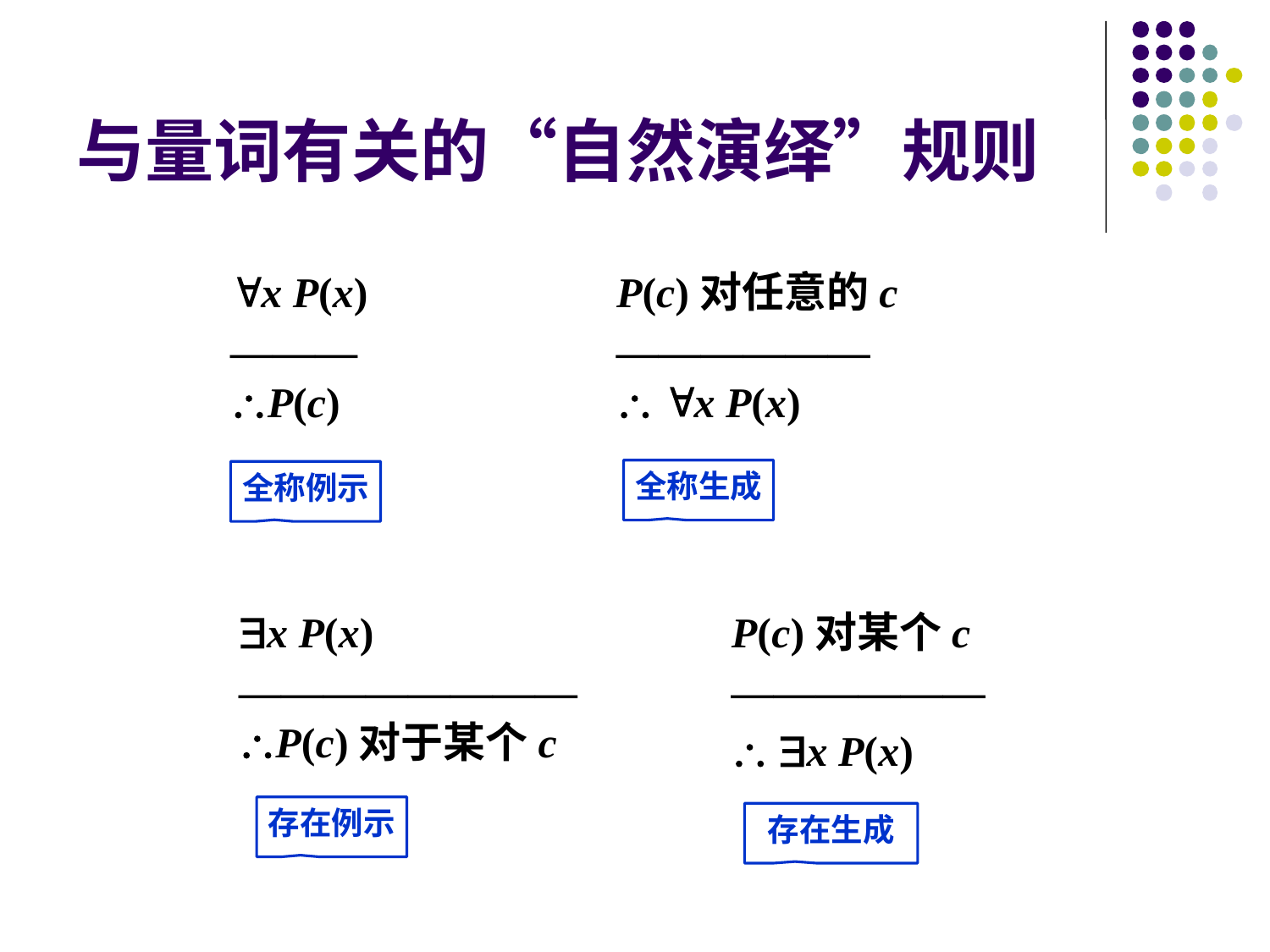

# 与量词有关的“自然演绎”规则

∀x P(x)
———
∴P(c)

P(c)对任意的c
——————
∴ ∀x P(x)

全称生成
全称例示

∃x P(x)
————————
∴P(c)对于某个c

P(c)对某个c
——————
∴ ∃x P(x)

存在例示
存在生成